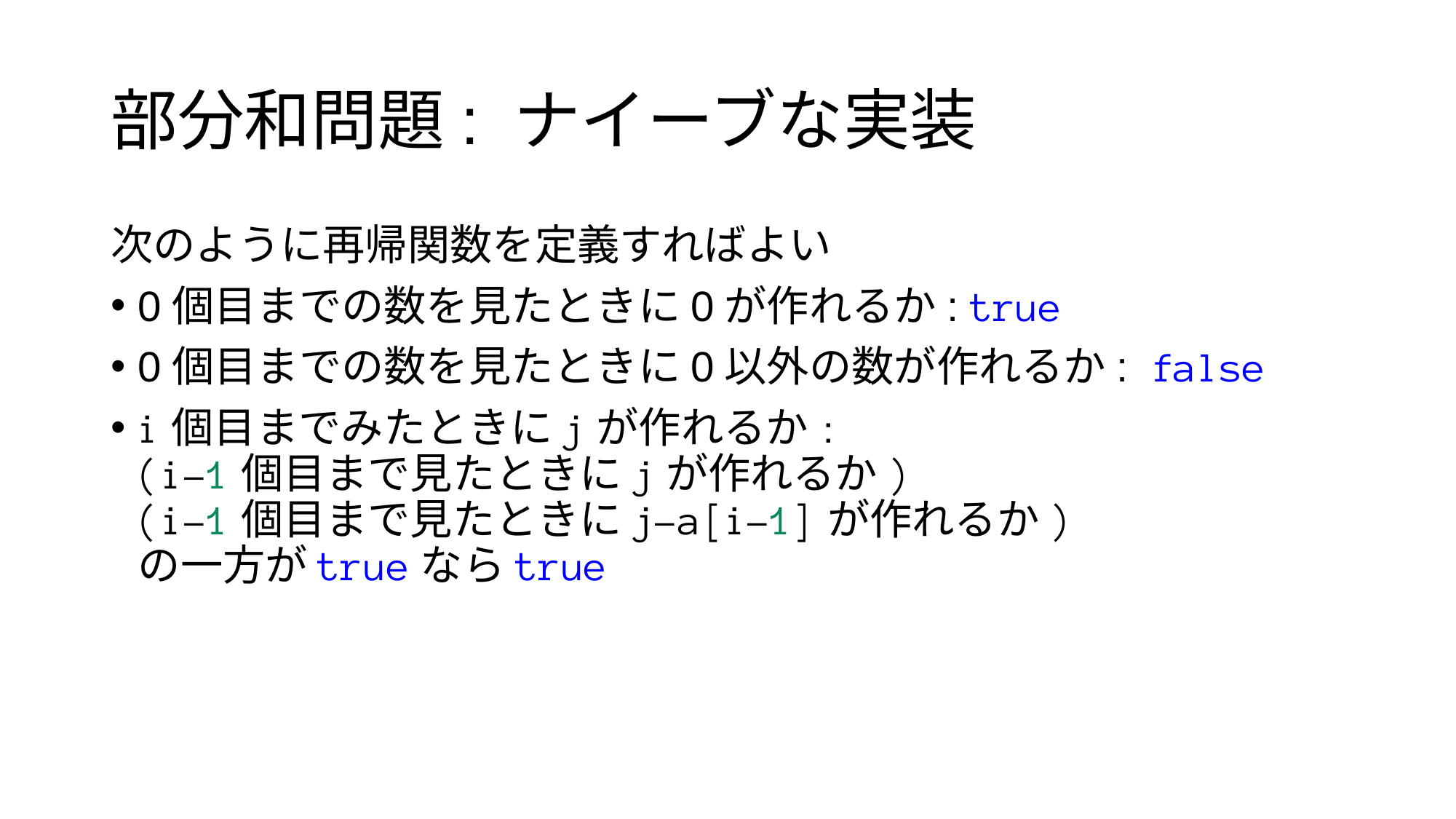

# 部分和問題: ナイーブな実装
次のように再帰関数を定義すればよい
0個目までの数を見たときに0が作れるか: true
0個目までの数を見たときに0以外の数が作れるか: false
i個目までみたときにjが作れるか:
(i-1個目まで見たときにjが作れるか)
(i-1個目まで見たときにj-a[i-1]が作れるか)
の一方がtrueならtrue